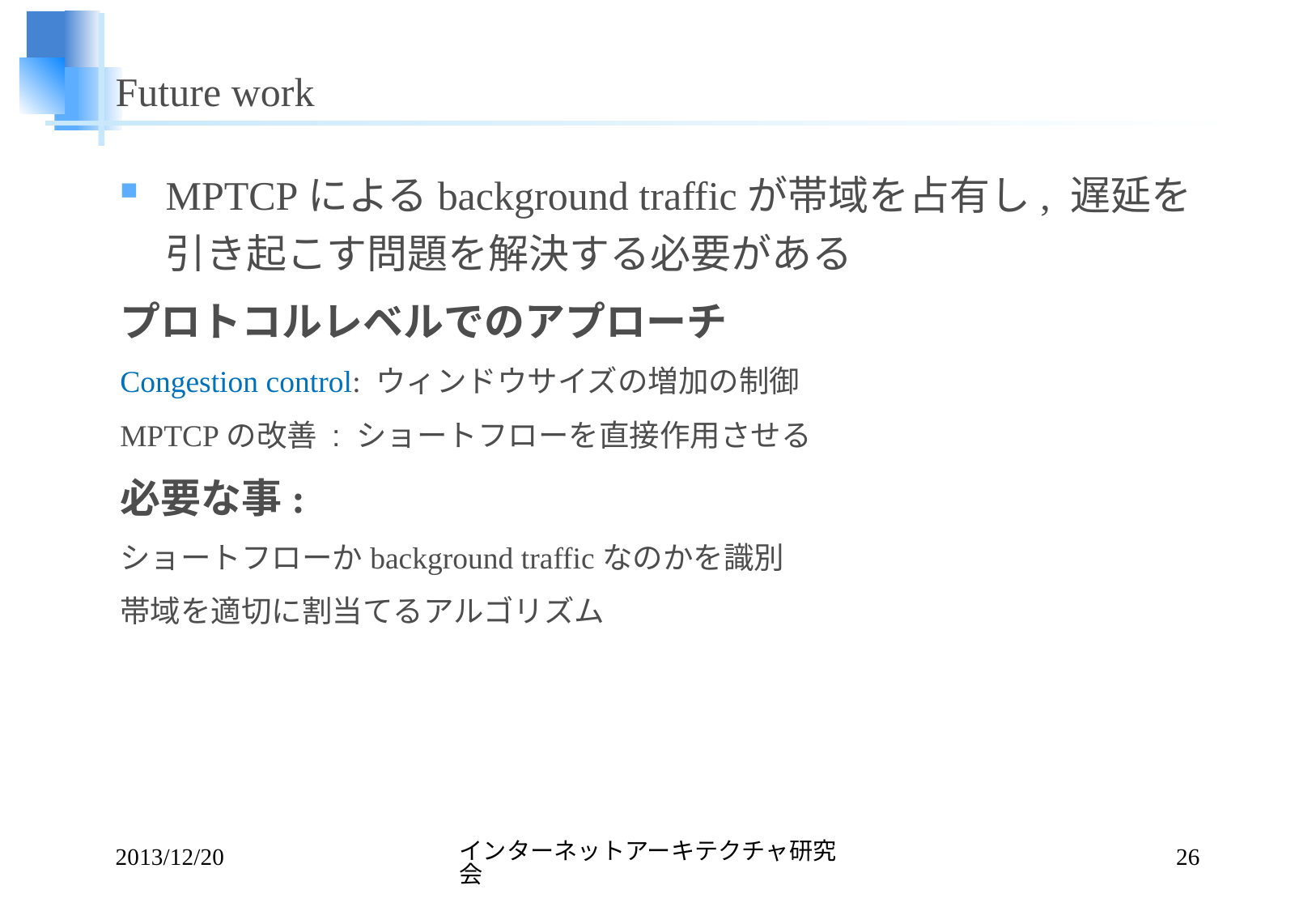

# Future work
MPTCPによるbackground trafficが帯域を占有し, 遅延を引き起こす問題を解決する必要がある
プロトコルレベルでのアプローチ
Congestion control: ウィンドウサイズの増加の制御
MPTCPの改善 : ショートフローを直接作用させる
必要な事:
ショートフローかbackground trafficなのかを識別
帯域を適切に割当てるアルゴリズム
2013/12/20
インターネットアーキテクチャ研究会
26